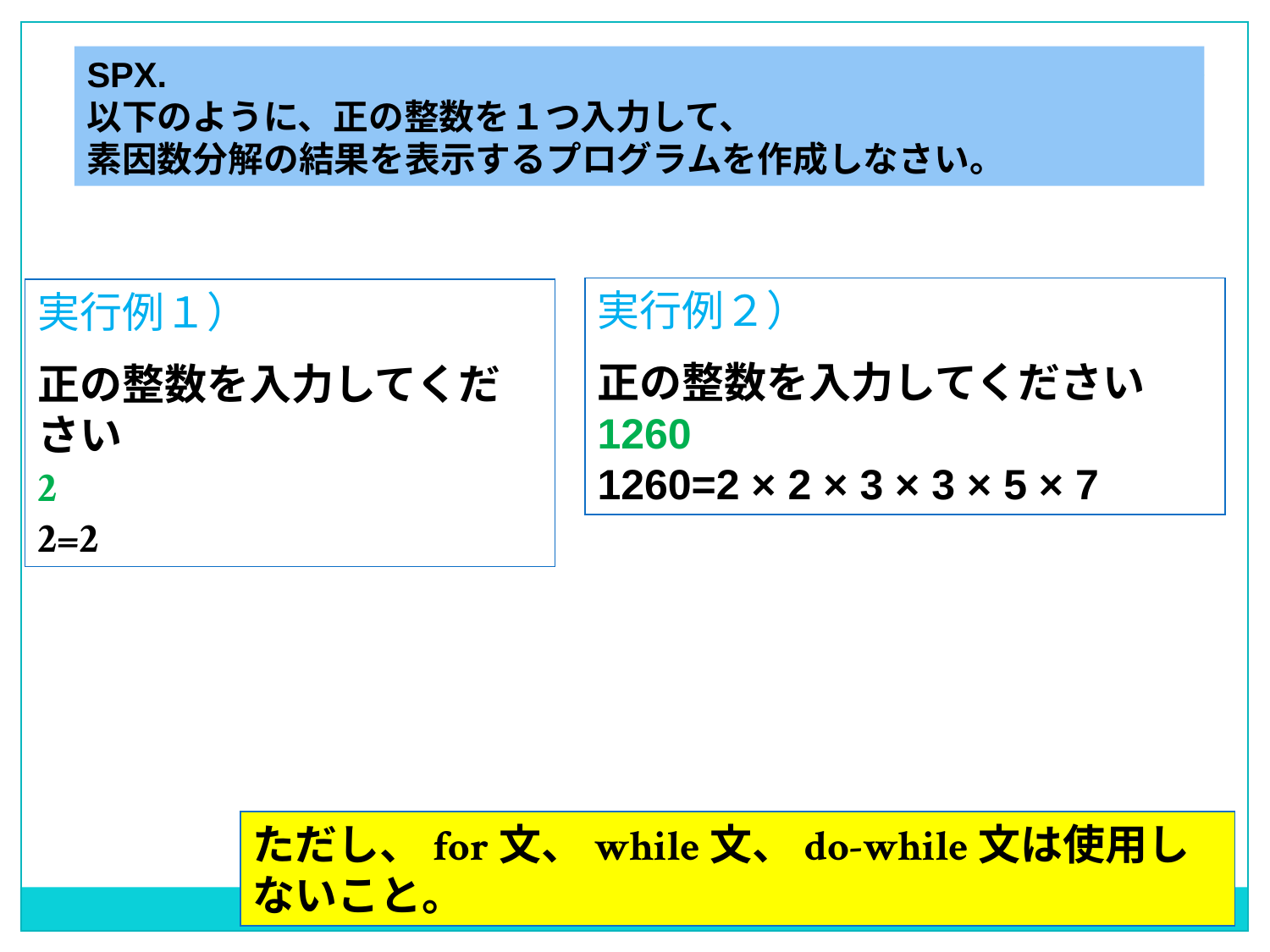

ＳＰＸ．以下のプログラムを作成してください。
SPX.
以下のように、正の整数を１つ入力して、
素因数分解の結果を表示するプログラムを作成しなさい。
実行例２）

正の整数を入力してください
1260
1260=2 × 2 × 3 × 3 × 5 × 7
実行例１）

正の整数を入力してください
2
2=2
ただし、for文、while文、do-while文は使用しないこと。